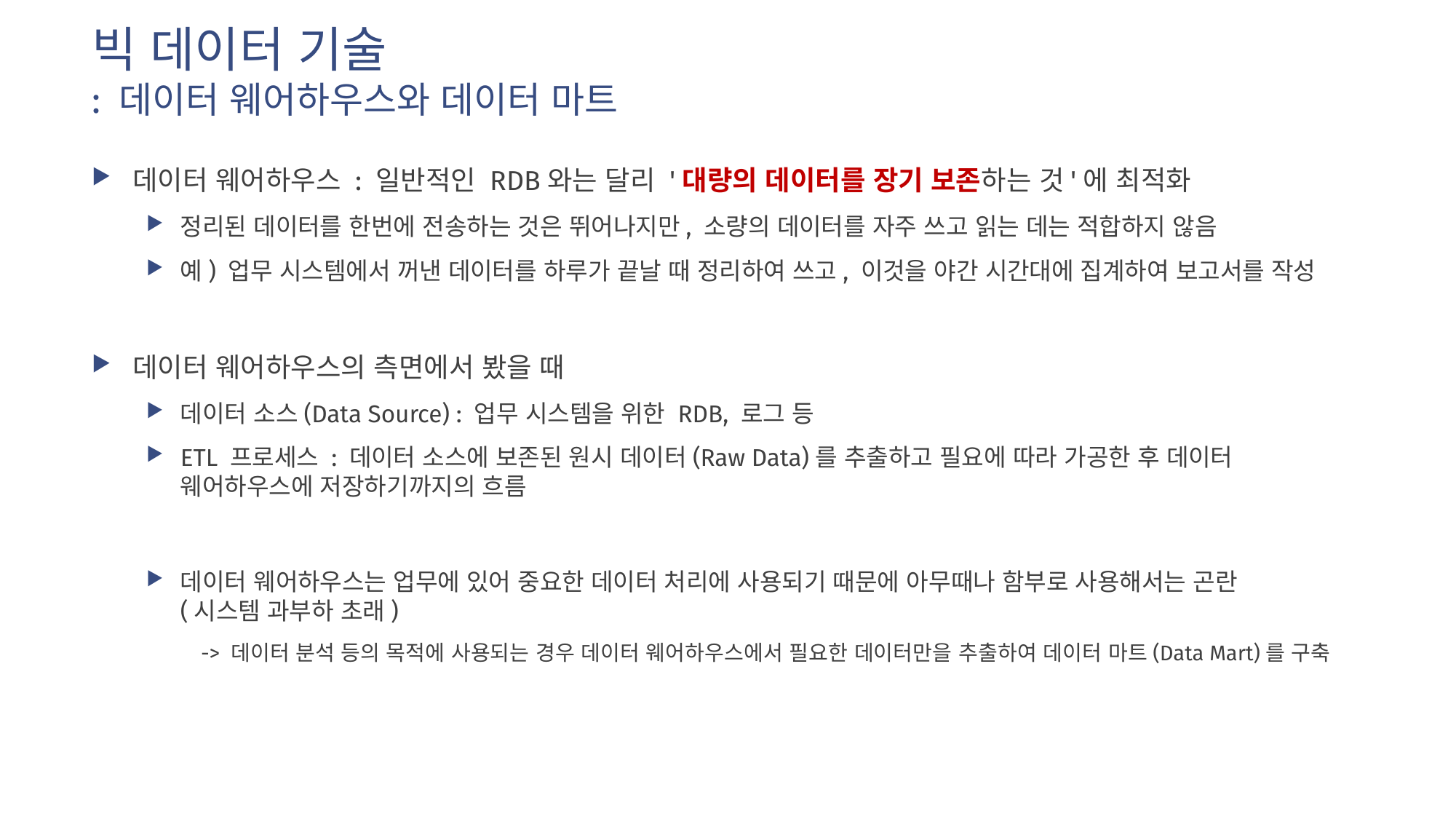

# 빅 데이터 기술 : 데이터 웨어하우스와 데이터 마트
데이터 웨어하우스 : 일반적인 RDB와는 달리 '대량의 데이터를 장기 보존하는 것'에 최적화
정리된 데이터를 한번에 전송하는 것은 뛰어나지만, 소량의 데이터를 자주 쓰고 읽는 데는 적합하지 않음
예) 업무 시스템에서 꺼낸 데이터를 하루가 끝날 때 정리하여 쓰고, 이것을 야간 시간대에 집계하여 보고서를 작성

데이터 웨어하우스의 측면에서 봤을 때
데이터 소스(Data Source) : 업무 시스템을 위한 RDB, 로그 등
ETL 프로세스 : 데이터 소스에 보존된 원시 데이터(Raw Data)를 추출하고 필요에 따라 가공한 후 데이터 웨어하우스에 저장하기까지의 흐름

데이터 웨어하우스는 업무에 있어 중요한 데이터 처리에 사용되기 때문에 아무때나 함부로 사용해서는 곤란
(시스템 과부하 초래)
-> 데이터 분석 등의 목적에 사용되는 경우 데이터 웨어하우스에서 필요한 데이터만을 추출하여 데이터 마트(Data Mart)를 구축